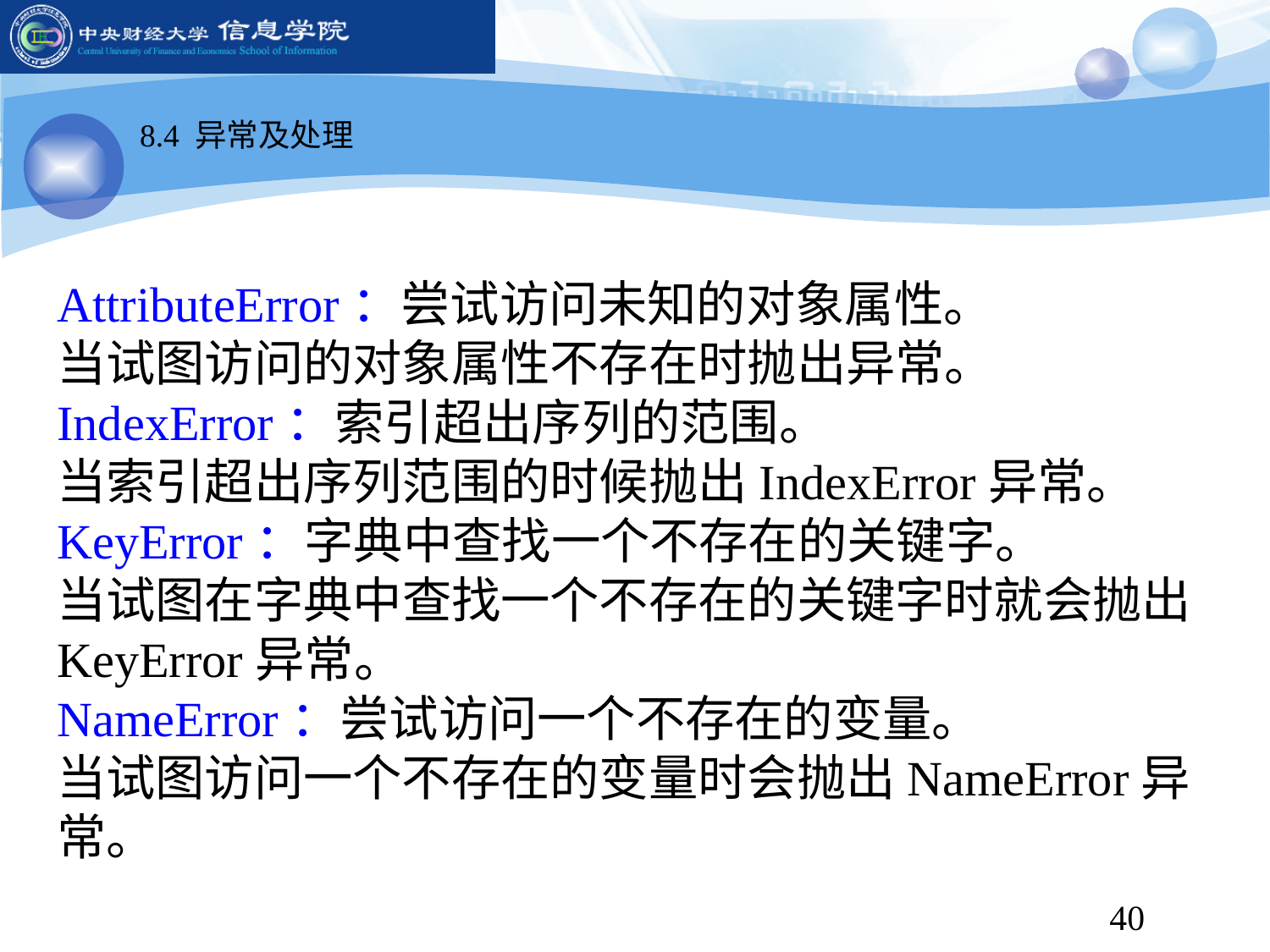

8.4 异常及处理
AttributeError：尝试访问未知的对象属性。
当试图访问的对象属性不存在时抛出异常。
IndexError：索引超出序列的范围。
当索引超出序列范围的时候抛出IndexError异常。
KeyError：字典中查找一个不存在的关键字。
当试图在字典中查找一个不存在的关键字时就会抛出KeyError异常。
NameError：尝试访问一个不存在的变量。
当试图访问一个不存在的变量时会抛出NameError异常。